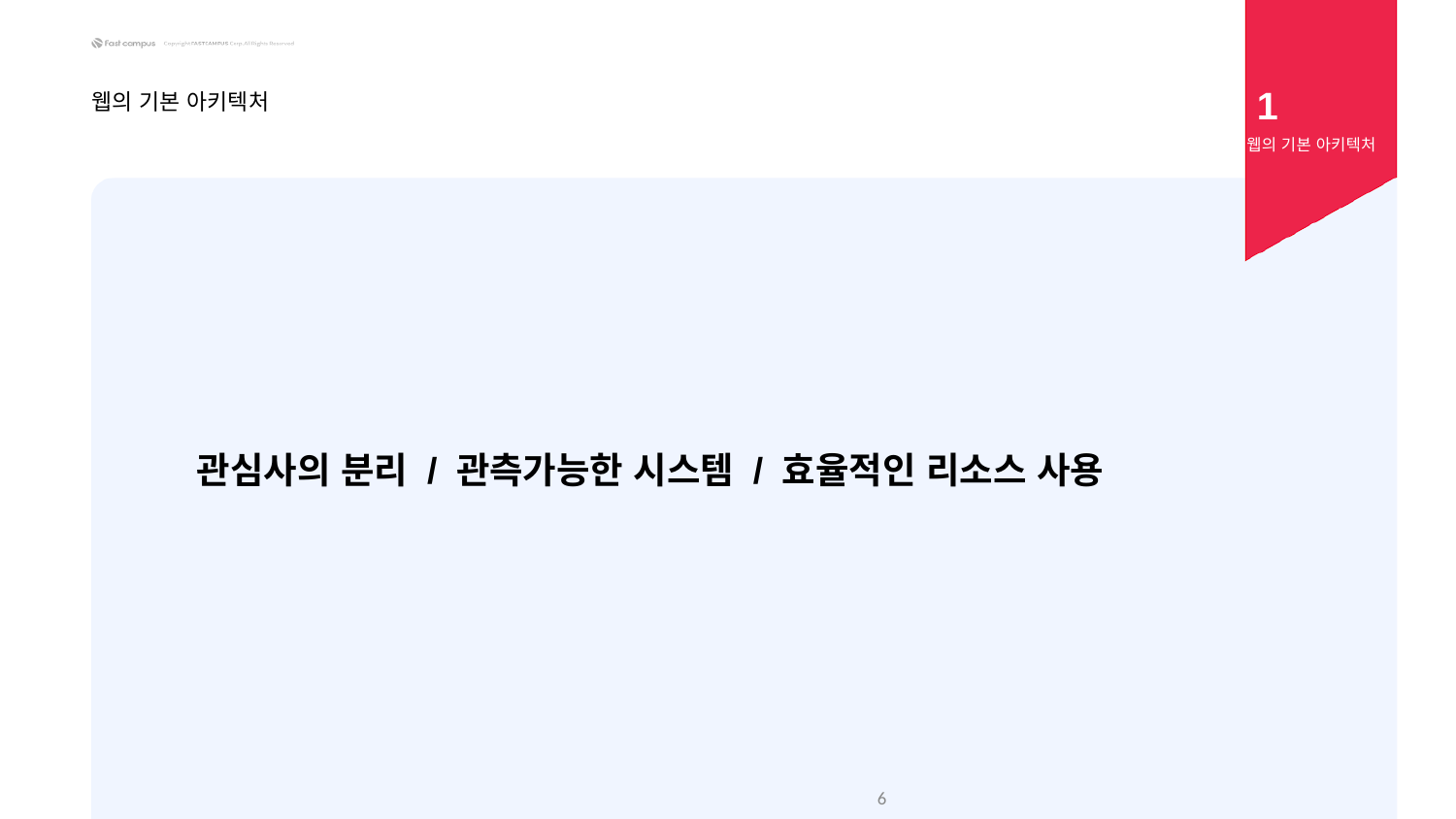

1
웹의 기본 아키텍처
웹의 기본 아키텍처
관심사의 분리 / 관측가능한 시스템 / 효율적인 리소스 사용
6